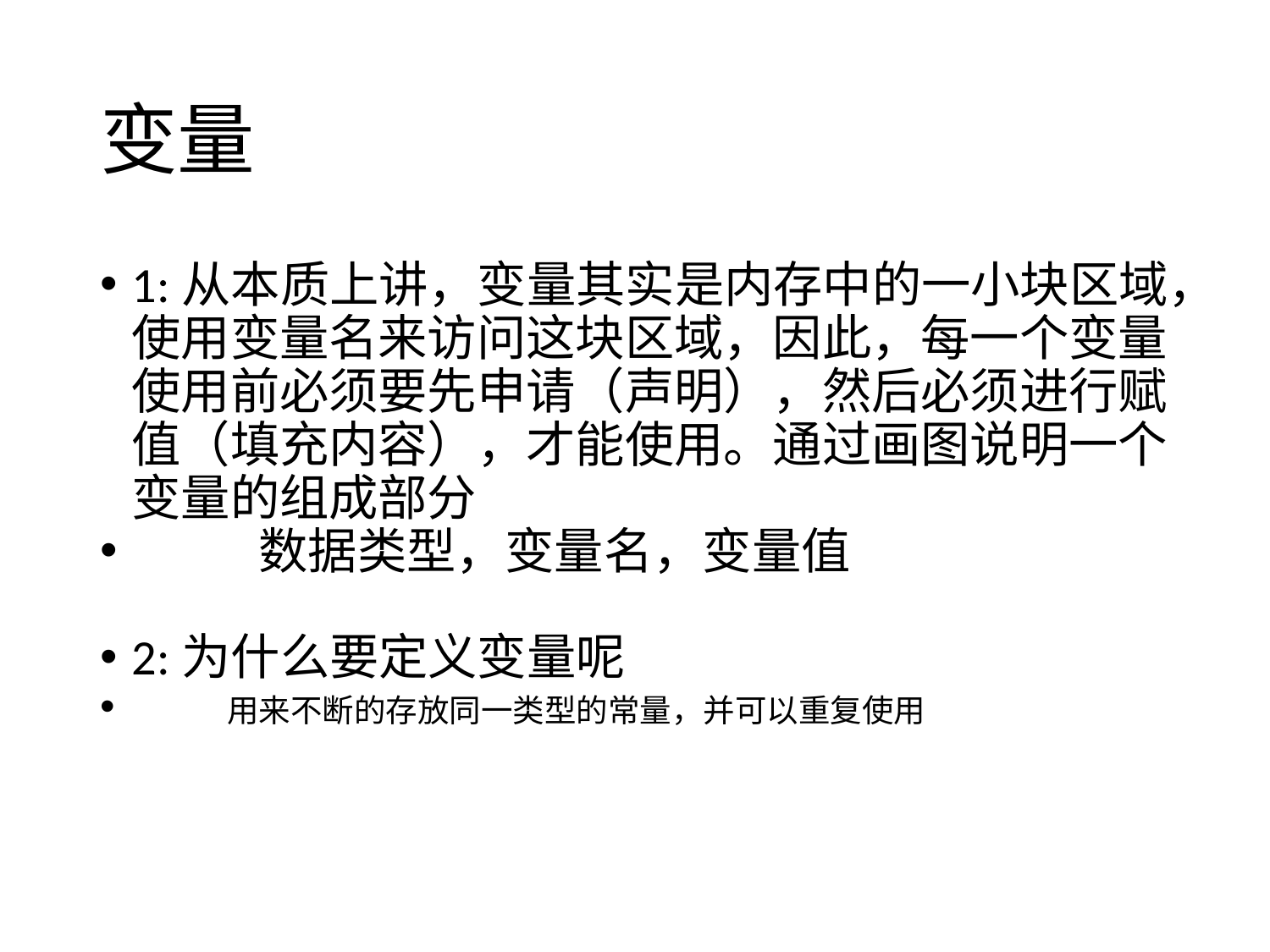

# 变量
1:从本质上讲，变量其实是内存中的一小块区域，使用变量名来访问这块区域，因此，每一个变量使用前必须要先申请（声明），然后必须进行赋值（填充内容），才能使用。通过画图说明一个变量的组成部分
	数据类型，变量名，变量值

2:为什么要定义变量呢
	用来不断的存放同一类型的常量，并可以重复使用